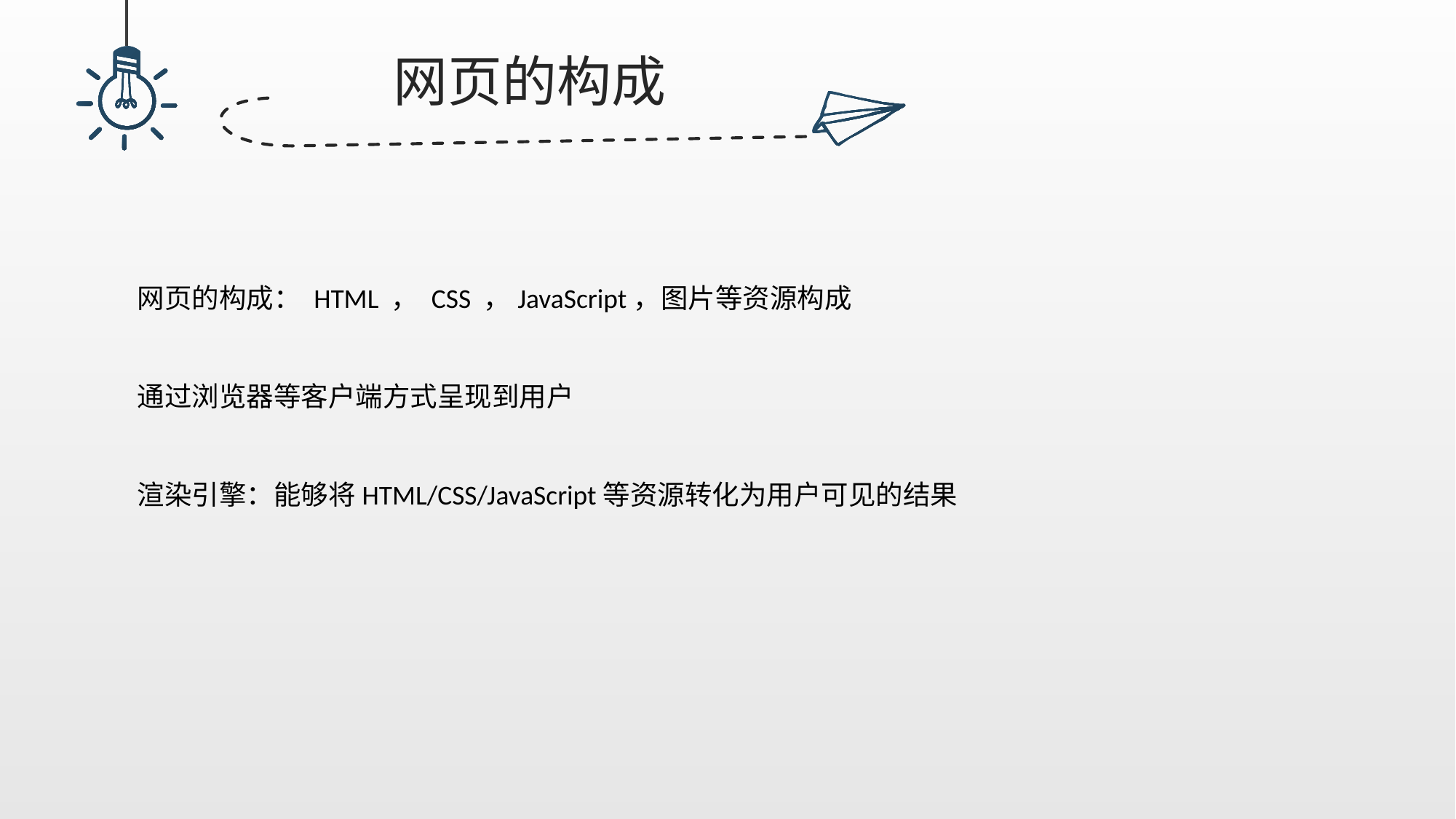

网页的构成

网页的构成： HTML ， CSS ，JavaScript，图片等资源构成

通过浏览器等客户端方式呈现到用户

渲染引擎：能够将HTML/CSS/JavaScript等资源转化为用户可见的结果